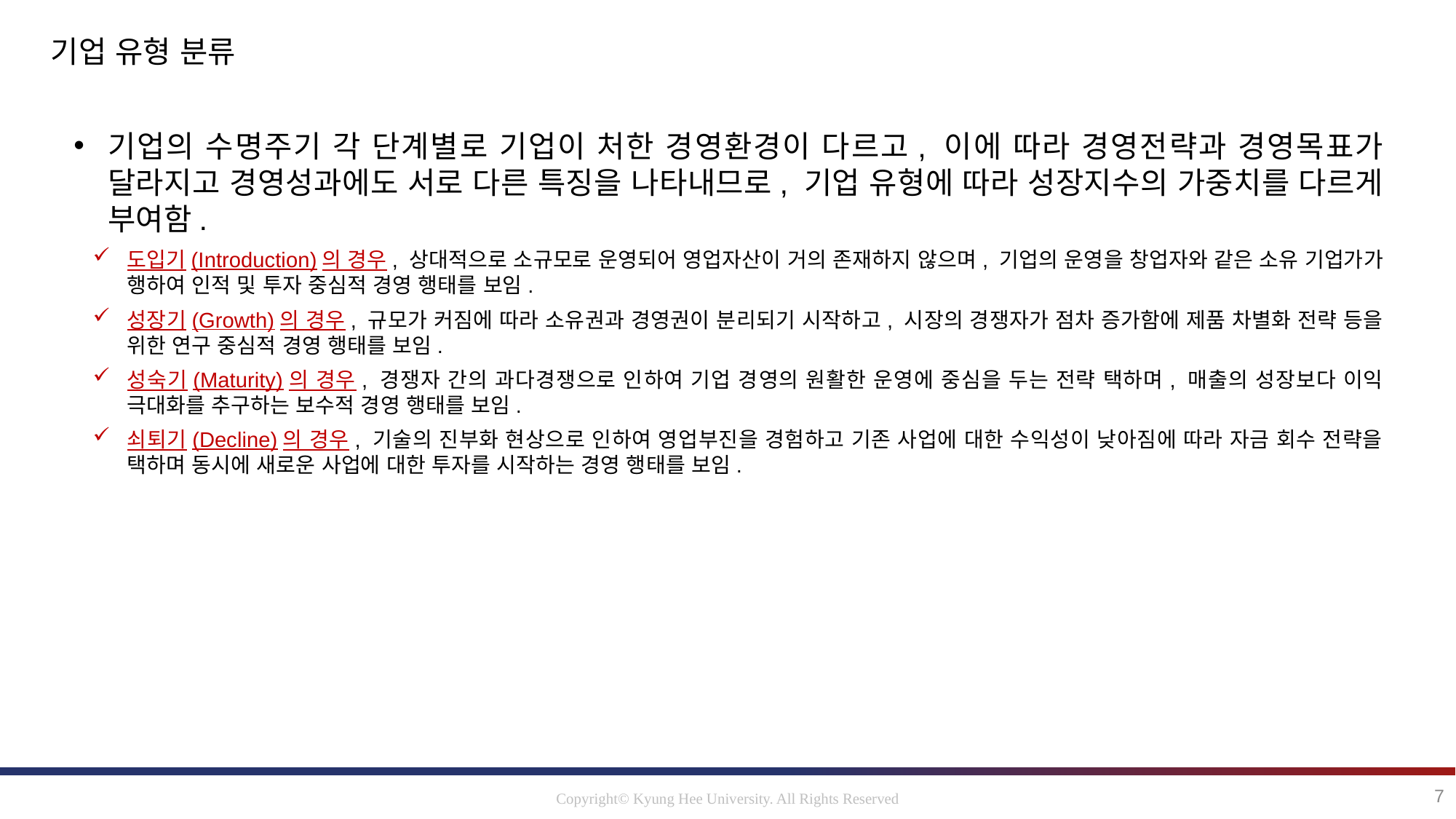

기업 유형 분류
기업의 수명주기 각 단계별로 기업이 처한 경영환경이 다르고, 이에 따라 경영전략과 경영목표가 달라지고 경영성과에도 서로 다른 특징을 나타내므로, 기업 유형에 따라 성장지수의 가중치를 다르게 부여함.
도입기(Introduction)의 경우, 상대적으로 소규모로 운영되어 영업자산이 거의 존재하지 않으며, 기업의 운영을 창업자와 같은 소유 기업가가 행하여 인적 및 투자 중심적 경영 행태를 보임.
성장기(Growth)의 경우, 규모가 커짐에 따라 소유권과 경영권이 분리되기 시작하고, 시장의 경쟁자가 점차 증가함에 제품 차별화 전략 등을 위한 연구 중심적 경영 행태를 보임.
성숙기(Maturity)의 경우, 경쟁자 간의 과다경쟁으로 인하여 기업 경영의 원활한 운영에 중심을 두는 전략 택하며, 매출의 성장보다 이익 극대화를 추구하는 보수적 경영 행태를 보임.
쇠퇴기(Decline)의 경우, 기술의 진부화 현상으로 인하여 영업부진을 경험하고 기존 사업에 대한 수익성이 낮아짐에 따라 자금 회수 전략을 택하며 동시에 새로운 사업에 대한 투자를 시작하는 경영 행태를 보임.

7
Copyright© Kyung Hee University. All Rights Reserved